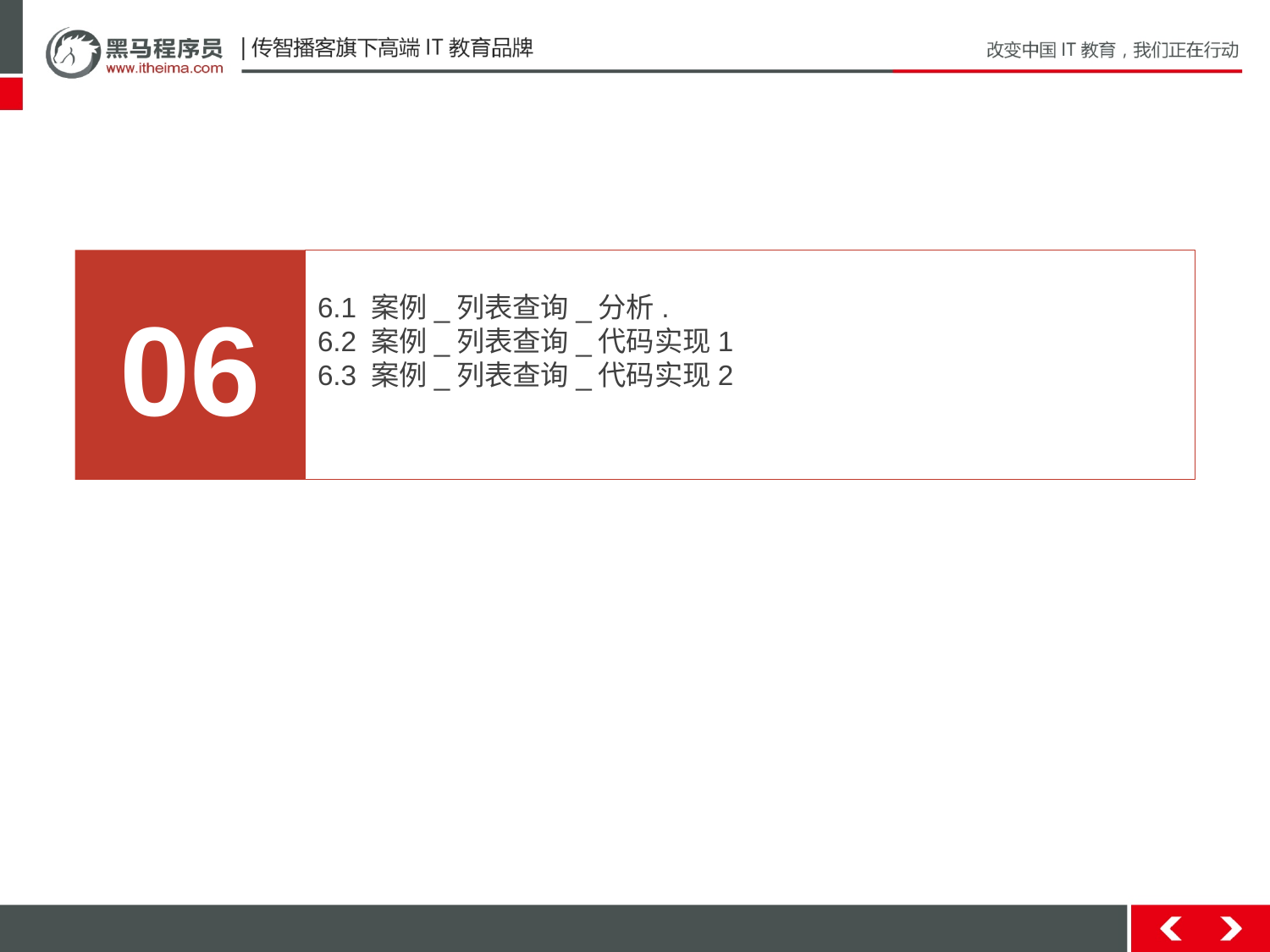

06

6.1 案例_列表查询_分析.
6.2 案例_列表查询_代码实现1
6.3 案例_列表查询_代码实现2